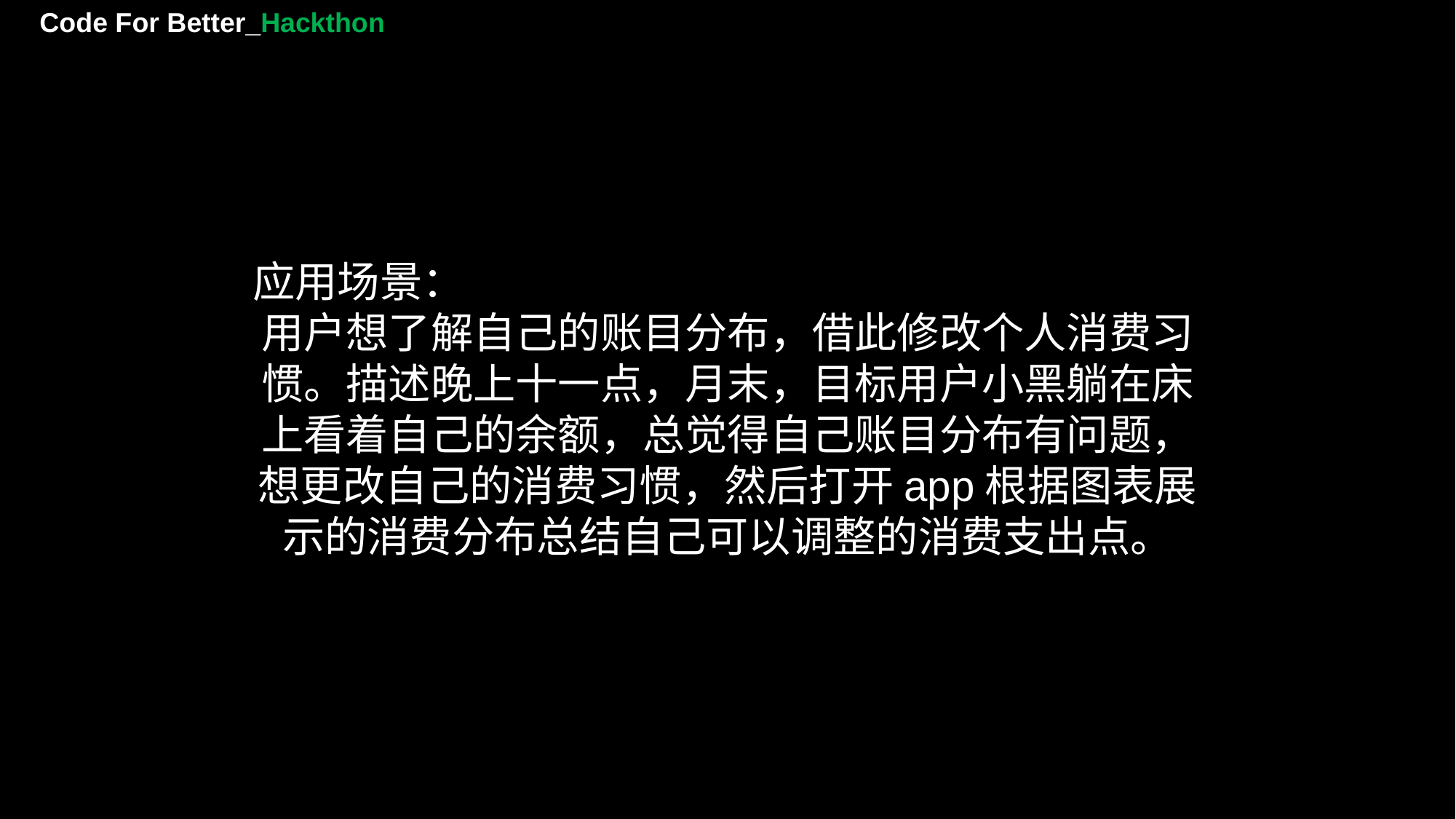

Code For Better_Hackthon
应用场景：
用户想了解自己的账目分布，借此修改个人消费习惯。描述晚上十一点，月末，目标用户小黑躺在床上看着自己的余额，总觉得自己账目分布有问题，想更改自己的消费习惯，然后打开app根据图表展示的消费分布总结自己可以调整的消费支出点。